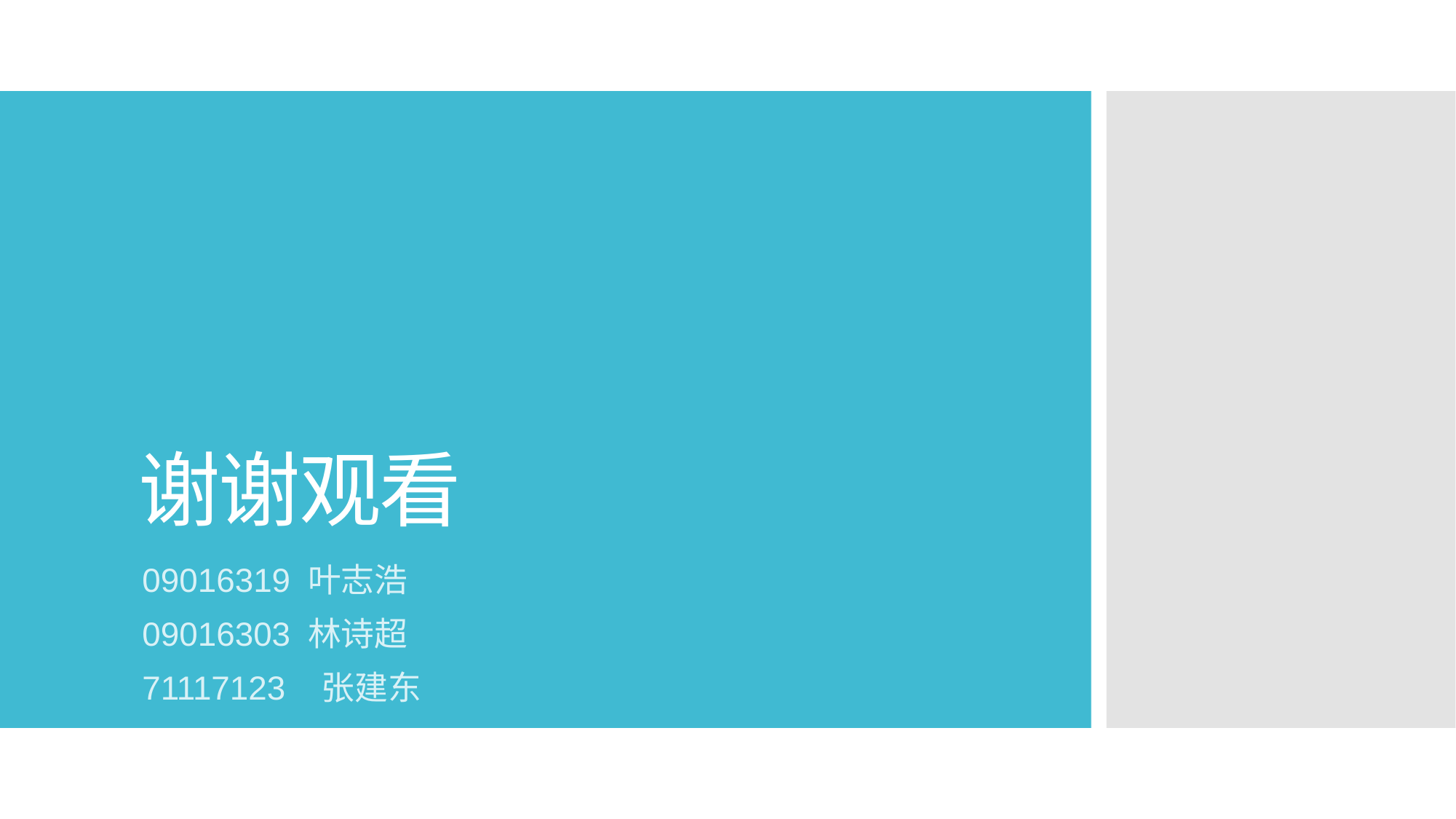

# 谢谢观看
09016319 叶志浩
09016303 林诗超
71117123   张建东